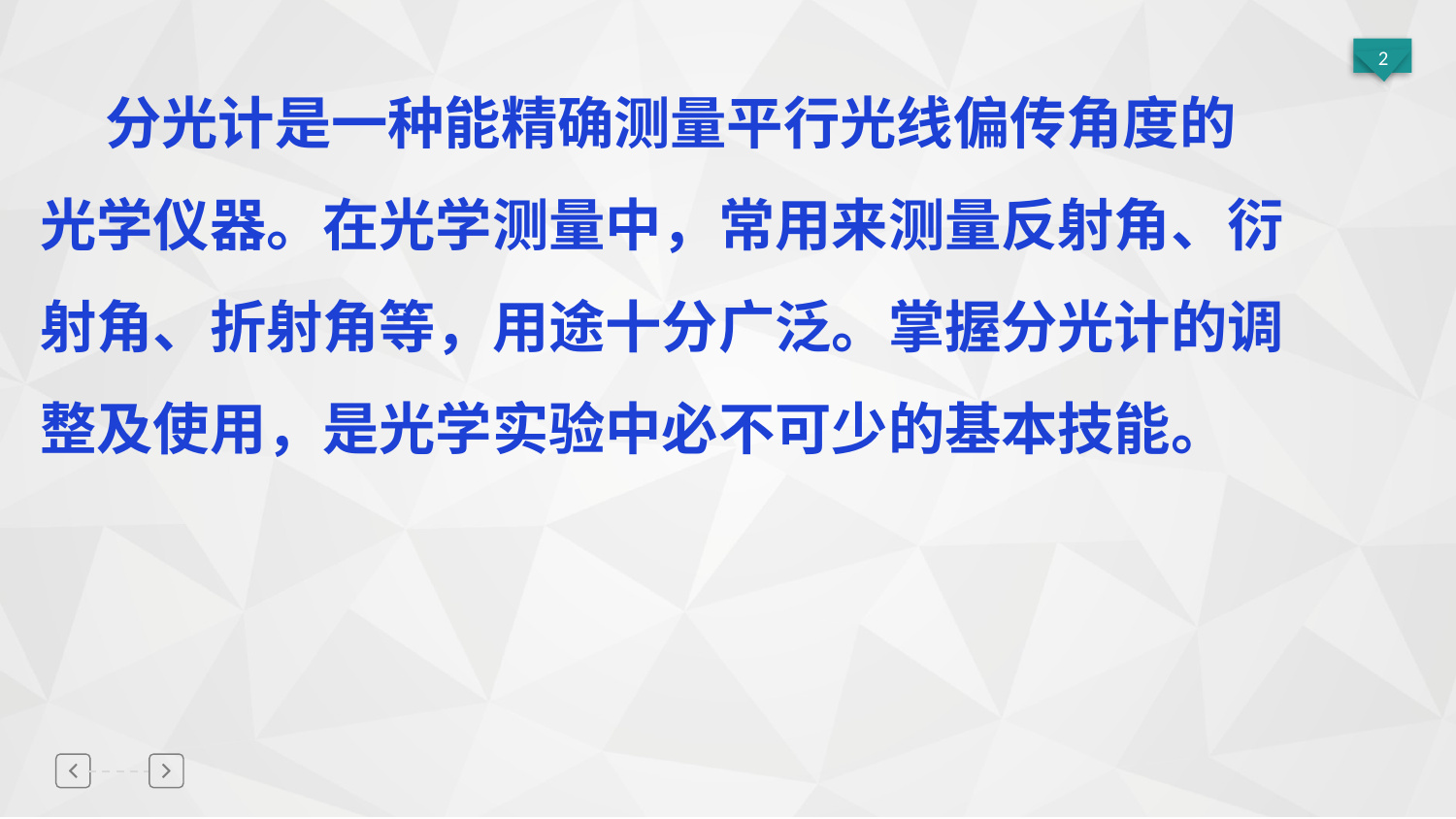

分光计是一种能精确测量平行光线偏传角度的
光学仪器。在光学测量中，常用来测量反射角、衍
射角、折射角等，用途十分广泛。掌握分光计的调
整及使用，是光学实验中必不可少的基本技能。